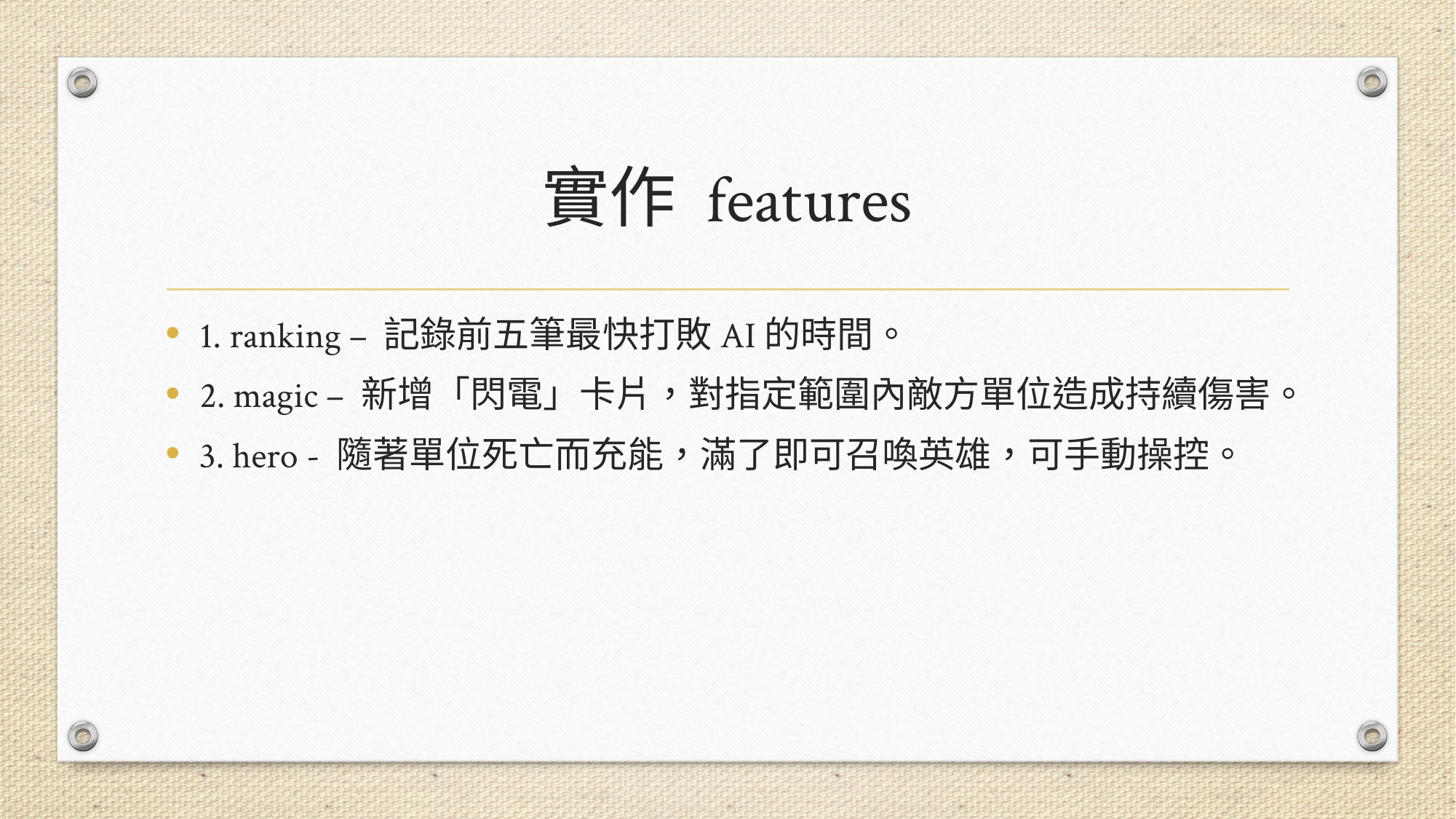

# 實作 features
1. ranking – 記錄前五筆最快打敗AI的時間。
2. magic – 新增「閃電」卡片，對指定範圍內敵方單位造成持續傷害。
3. hero - 隨著單位死亡而充能，滿了即可召喚英雄，可手動操控。